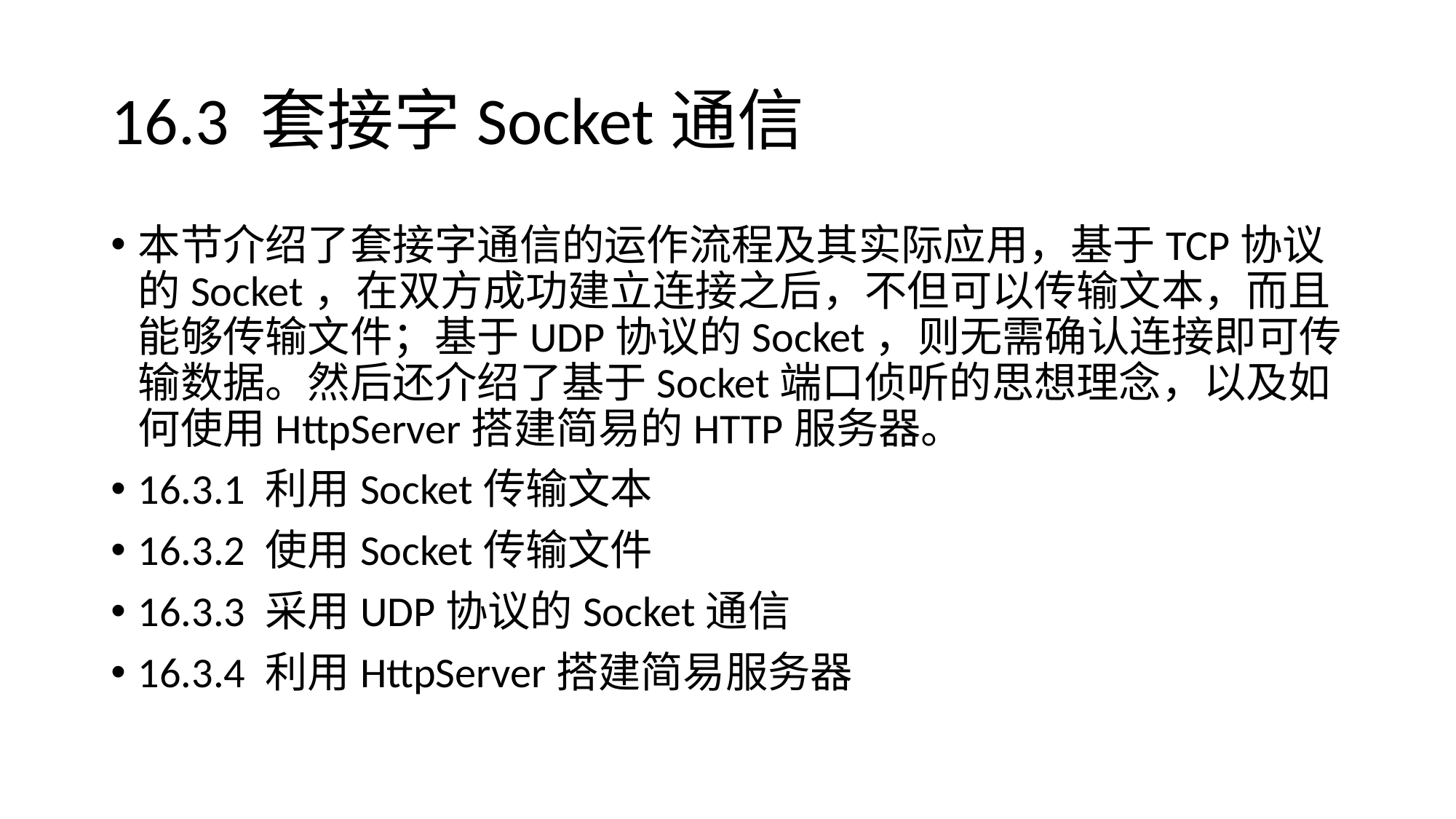

# 16.3 套接字Socket通信
本节介绍了套接字通信的运作流程及其实际应用，基于TCP协议的Socket，在双方成功建立连接之后，不但可以传输文本，而且能够传输文件；基于UDP协议的Socket，则无需确认连接即可传输数据。然后还介绍了基于Socket端口侦听的思想理念，以及如何使用HttpServer搭建简易的HTTP服务器。
16.3.1 利用Socket传输文本
16.3.2 使用Socket传输文件
16.3.3 采用UDP协议的Socket通信
16.3.4 利用HttpServer搭建简易服务器